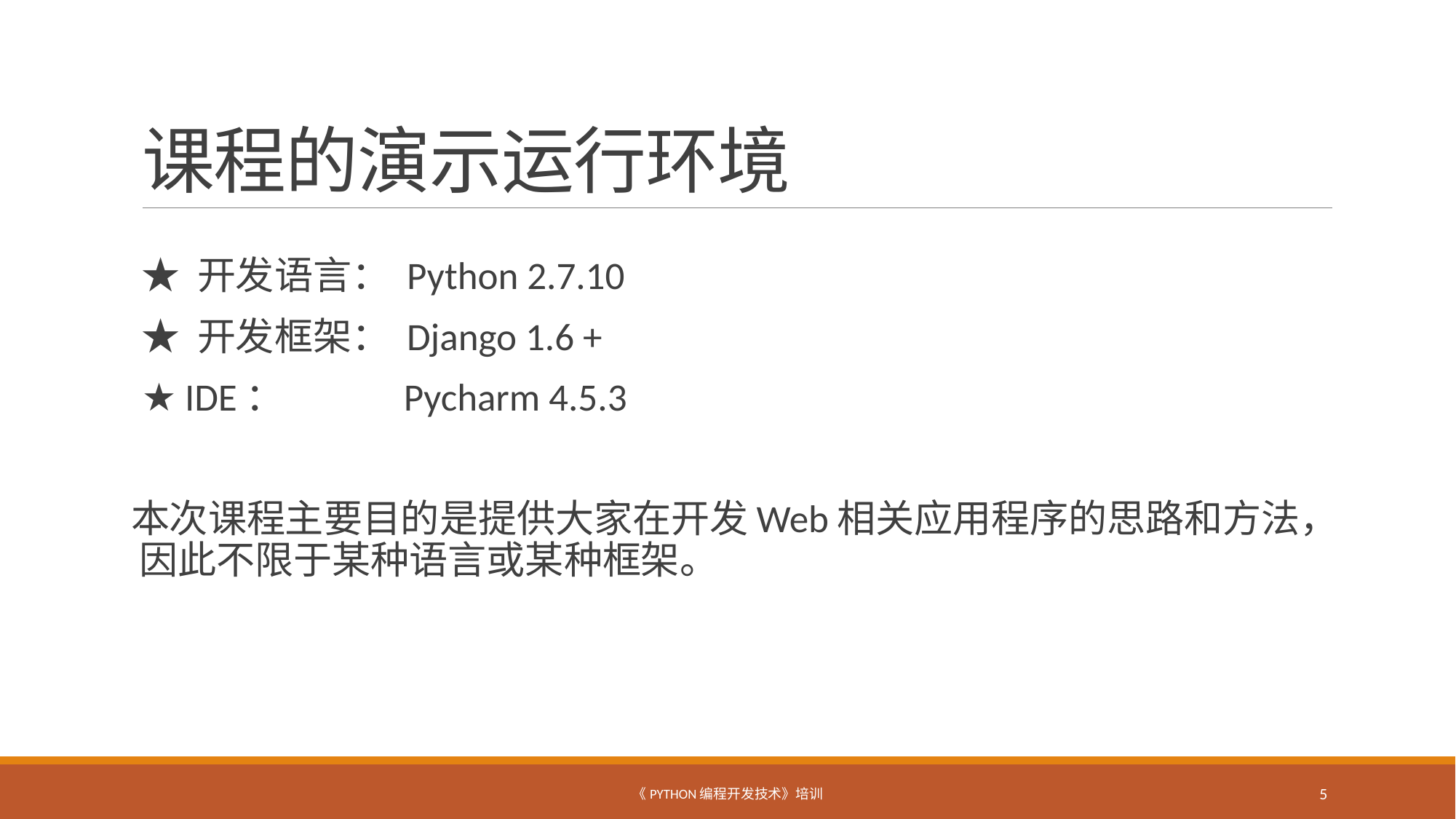

# 课程的演示运行环境
★ 开发语言： Python 2.7.10
★ 开发框架： Django 1.6 +
★ IDE：             Pycharm 4.5.3

本次课程主要目的是提供大家在开发Web相关应用程序的思路和方法， 因此不限于某种语言或某种框架。

《Python编程开发技术》培训
5